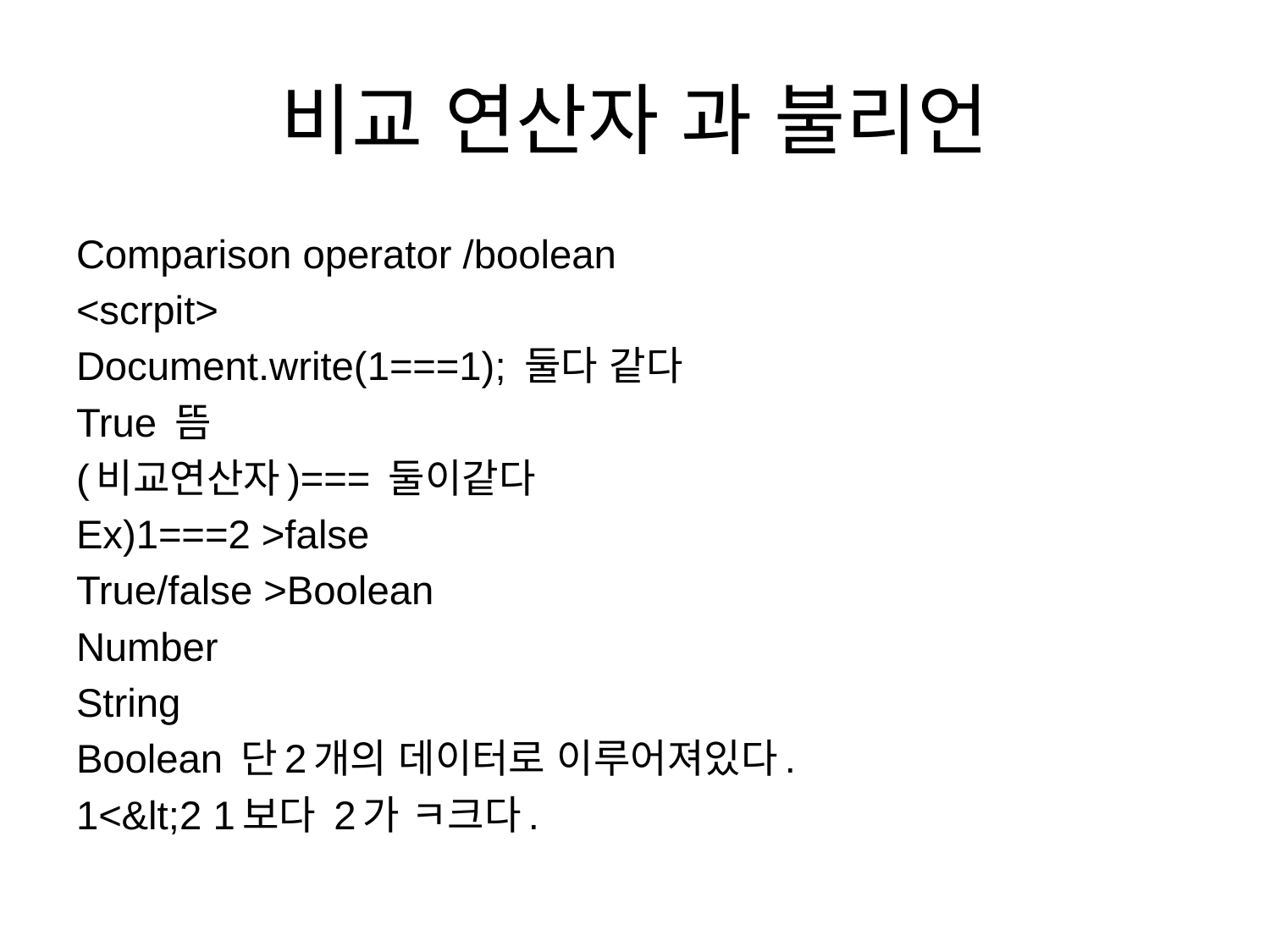

# 비교 연산자 과 불리언
Comparison operator /boolean
<scrpit>
Document.write(1===1); 둘다 같다
True 뜸
(비교연산자)=== 둘이같다
Ex)1===2 >false
True/false >Boolean
Number
String
Boolean 단2개의 데이터로 이루어져있다.
1<&lt;2 1보다 2가 ㅋ크다.